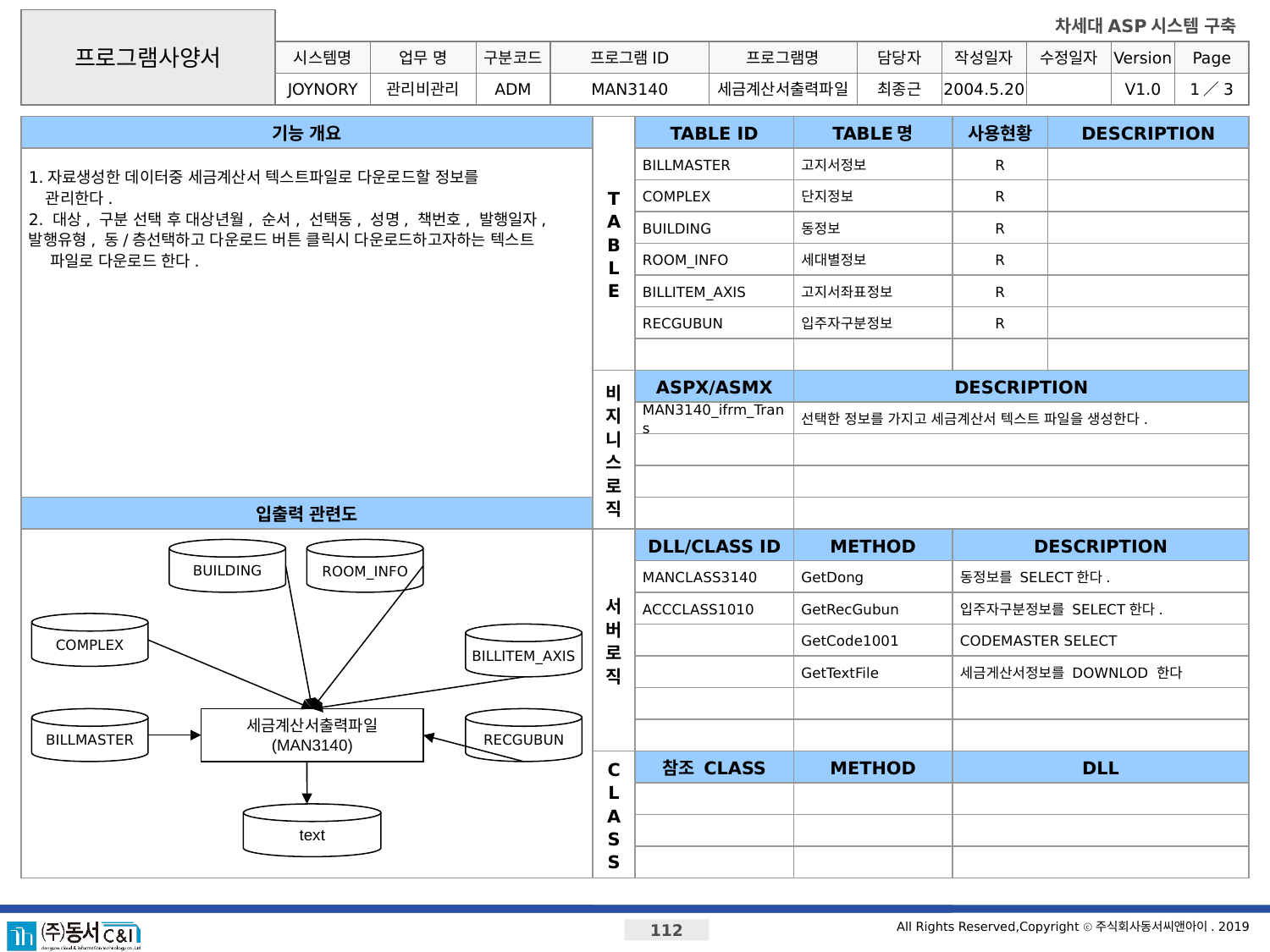

프로그램사양서
시스템명
업무 명
구분코드
프로그램ID
프로그램명
JOYNORY
관리비관리
ADM
MAN3140
세금계산서출력파일
최종근
2004.5.20

V1.0
1／3
기능 개요
T
A
B
L
E
TABLE ID
TABLE명
사용현황
DESCRIPTION
1.자료생성한 데이터중 세금계산서 텍스트파일로 다운로드할 정보를
   관리한다.
2. 대상, 구분 선택 후 대상년월, 순서, 선택동, 성명, 책번호, 발행일자, 발행유형, 동/층선택하고 다운로드 버튼 클릭시 다운로드하고자하는 텍스트
    파일로 다운로드 한다.

BILLMASTER
고지서정보
R

COMPLEX
단지정보
R

BUILDING
동정보
R

ROOM_INFO
세대별정보
R

BILLITEM_AXIS
고지서좌표정보
R

RECGUBUN
입주자구분정보
R

비지니스로직
ASPX/ASMX
DESCRIPTION
MAN3140_ifrm_Trans
선택한 정보를 가지고 세금계산서 텍스트 파일을 생성한다.

입출력 관련도

서버로직
DLL/CLASS ID
METHOD
DESCRIPTION
BUILDING
ROOM_INFO
MANCLASS3140
GetDong
동정보를 SELECT한다.
ACCCLASS1010
GetRecGubun
입주자구분정보를 SELECT한다.
COMPLEX
BILLITEM_AXIS

GetCode1001
CODEMASTER SELECT

GetTextFile
세금게산서정보를 DOWNLOD 한다

BILLMASTER
세금계산서출력파일
(MAN3140)
RECGUBUN

C
L
A
S
S
참조 CLASS
METHOD
DLL

text